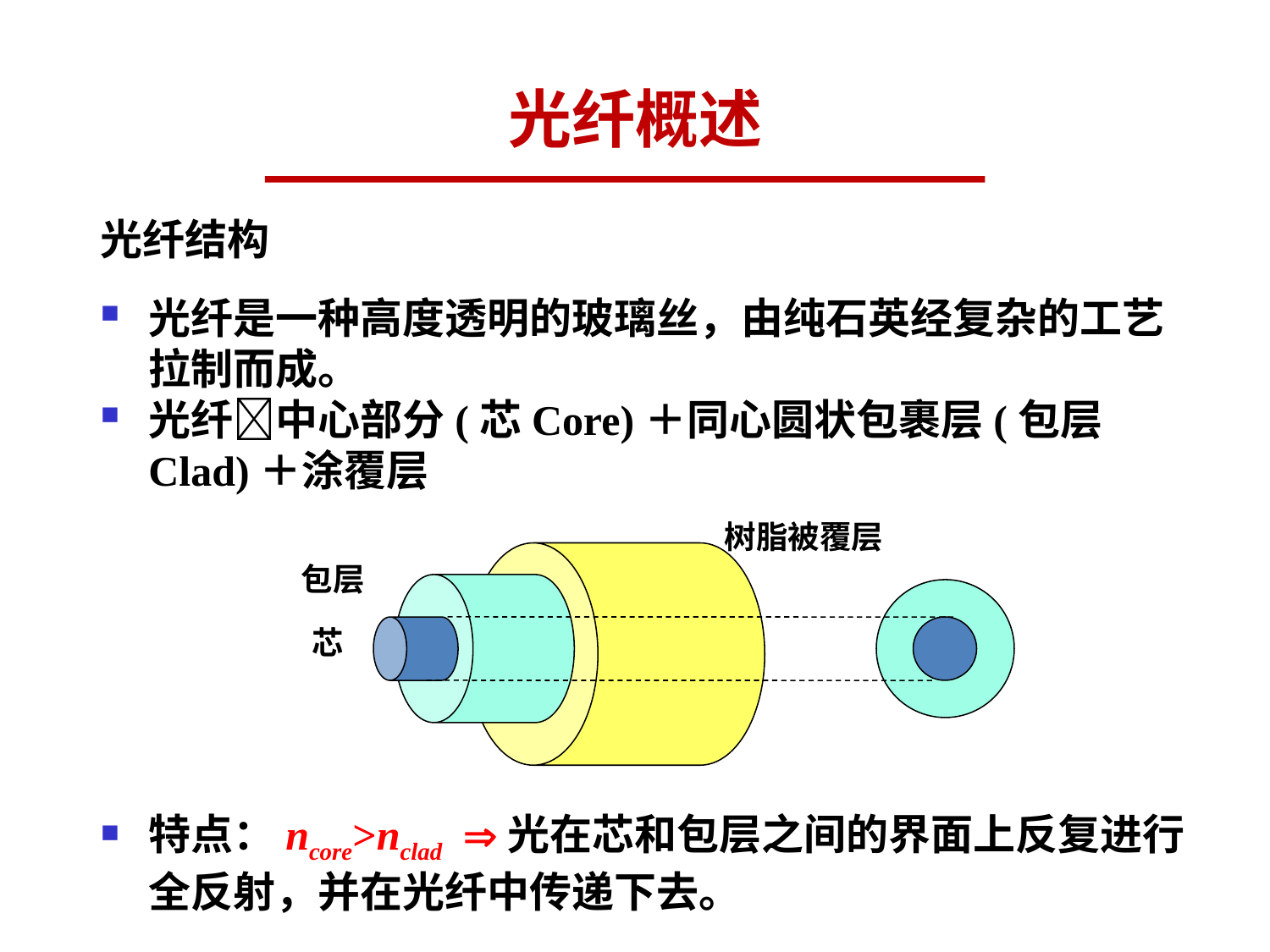

# 光纤概述

光纤结构

光纤是一种高度透明的玻璃丝，由纯石英经复杂的工艺拉制而成。
光纤→中心部分(芯Core)＋同心圆状包裹层(包层Clad)＋涂覆层

特点：ncore>nclad  ⇒光在芯和包层之间的界面上反复进行全反射，并在光纤中传递下去。
树脂被覆层

包层
芯